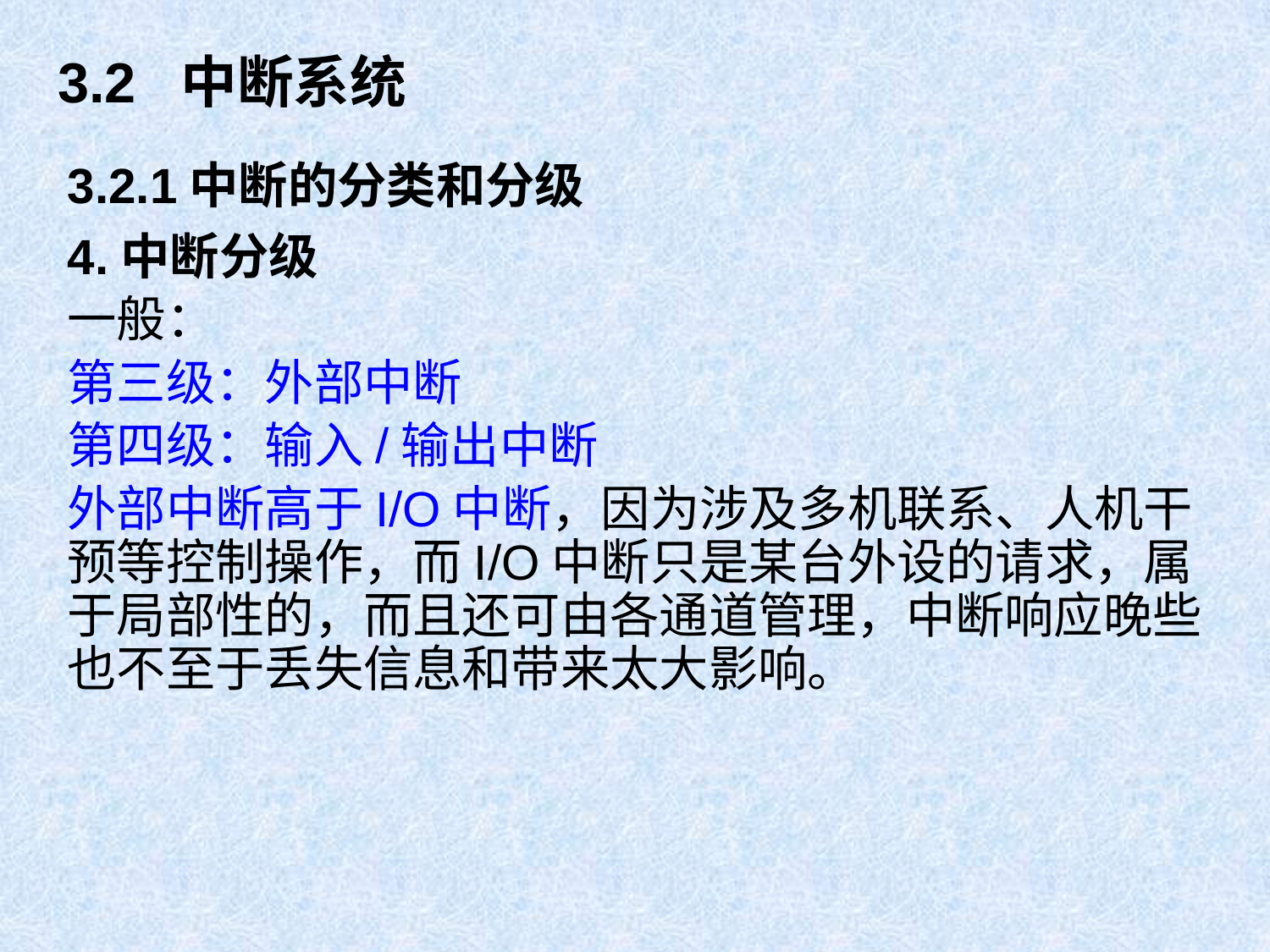

# 3.2  中断系统
3.2.1中断的分类和分级
4.中断分级
一般：
第三级：外部中断
第四级：输入/输出中断
外部中断高于I/O中断，因为涉及多机联系、人机干预等控制操作，而I/O中断只是某台外设的请求，属于局部性的，而且还可由各通道管理，中断响应晚些也不至于丢失信息和带来太大影响。